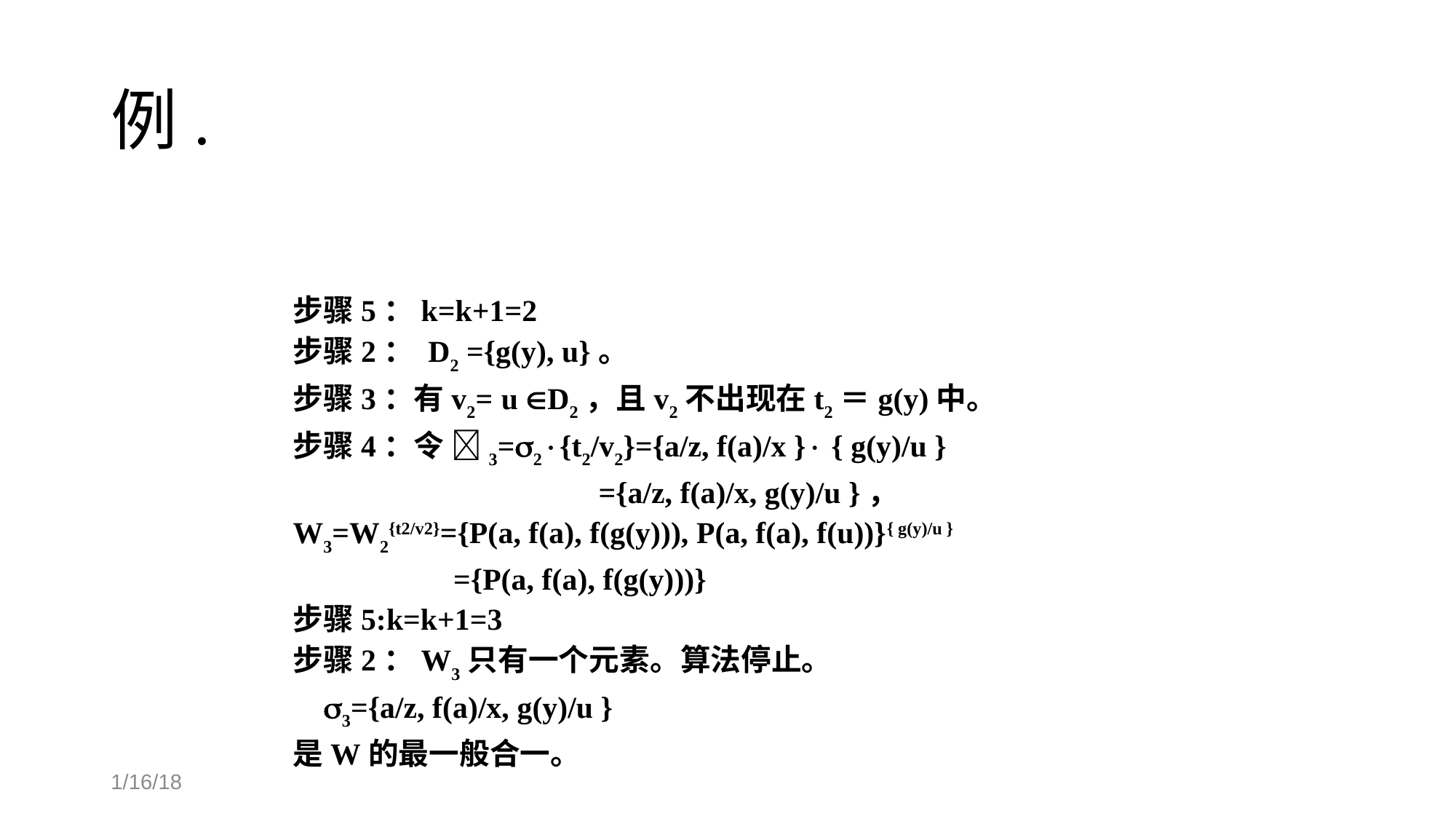

# 例.
步骤5：k=k+1=2
步骤2： D2 ={g(y), u}。
步骤3：有v2= u ∈D2，且v2不出现在t2＝g(y)中。
步骤4：令 σ3=σ2⋅{t2/v2}={a/z, f(a)/x }⋅ { g(y)/u }
                                        ={a/z, f(a)/x, g(y)/u }，
W3=W2{t2/v2}={P(a, f(a), f(g(y))), P(a, f(a), f(u))}{ g(y)/u }
                     ={P(a, f(a), f(g(y)))}
步骤5:k=k+1=3
步骤2：W3只有一个元素。算法停止。
    σ3={a/z, f(a)/x, g(y)/u }
是W的最一般合一。
1/16/18
24